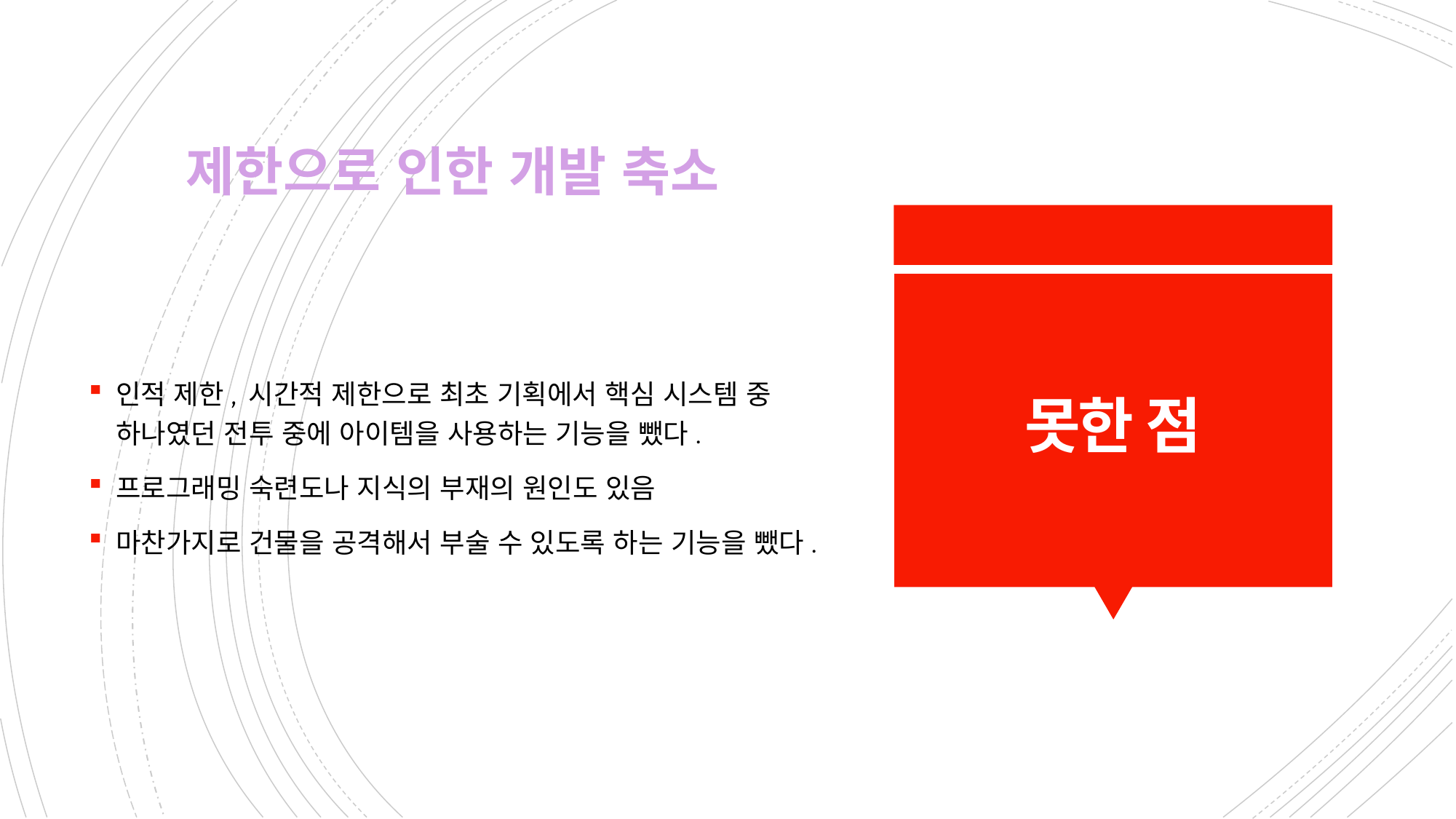

제한으로 인한 개발 축소
인적 제한, 시간적 제한으로 최초 기획에서 핵심 시스템 중 하나였던 전투 중에 아이템을 사용하는 기능을 뺐다.
프로그래밍 숙련도나 지식의 부재의 원인도 있음
마찬가지로 건물을 공격해서 부술 수 있도록 하는 기능을 뺐다.
# 못한 점